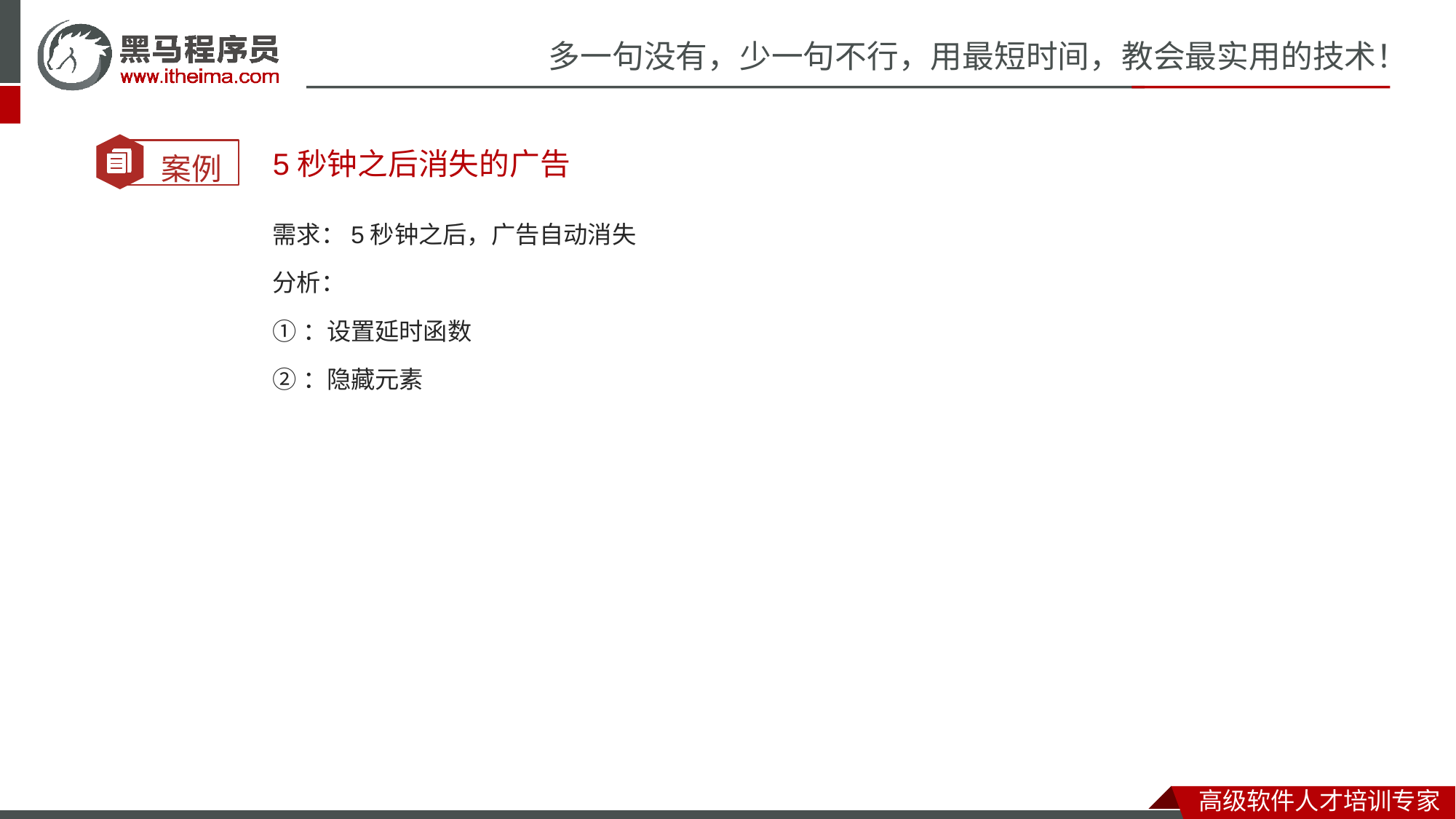

5秒钟之后消失的广告
需求：5秒钟之后，广告自动消失
分析：
①：设置延时函数
②：隐藏元素